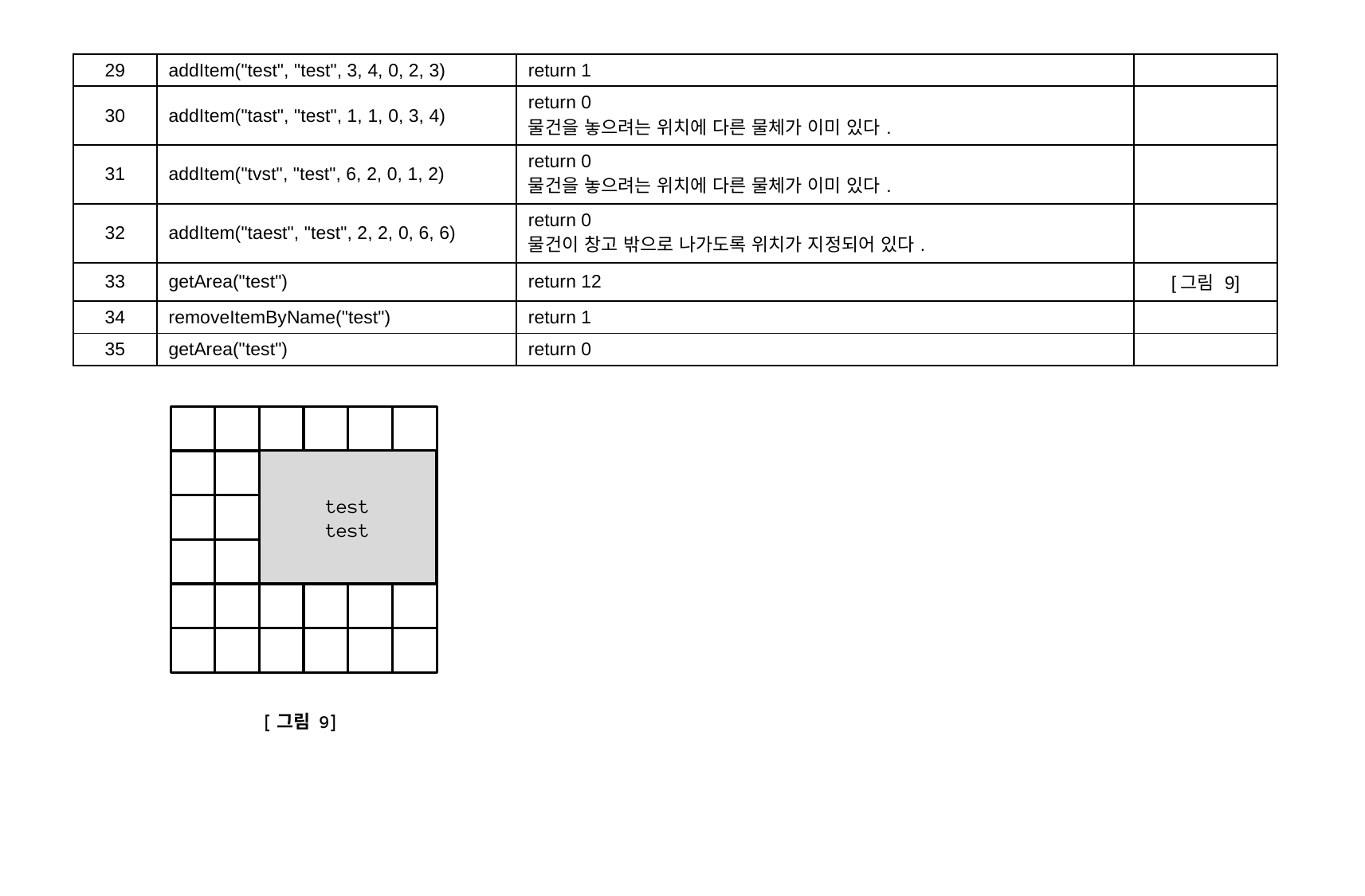

| 29 | addItem("test", "test", 3, 4, 0, 2, 3) | return 1 |  |
| --- | --- | --- | --- |
| 30 | addItem("tast", "test", 1, 1, 0, 3, 4) | return 0 물건을 놓으려는 위치에 다른 물체가 이미 있다. |  |
| 31 | addItem("tvst", "test", 6, 2, 0, 1, 2) | return 0 물건을 놓으려는 위치에 다른 물체가 이미 있다. |  |
| 32 | addItem("taest", "test", 2, 2, 0, 6, 6) | return 0 물건이 창고 밖으로 나가도록 위치가 지정되어 있다. |  |
| 33 | getArea("test") | return 12 | [그림 9] |
| 34 | removeItemByName("test") | return 1 |  |
| 35 | getArea("test") | return 0 |  |

test
test
[그림 9]